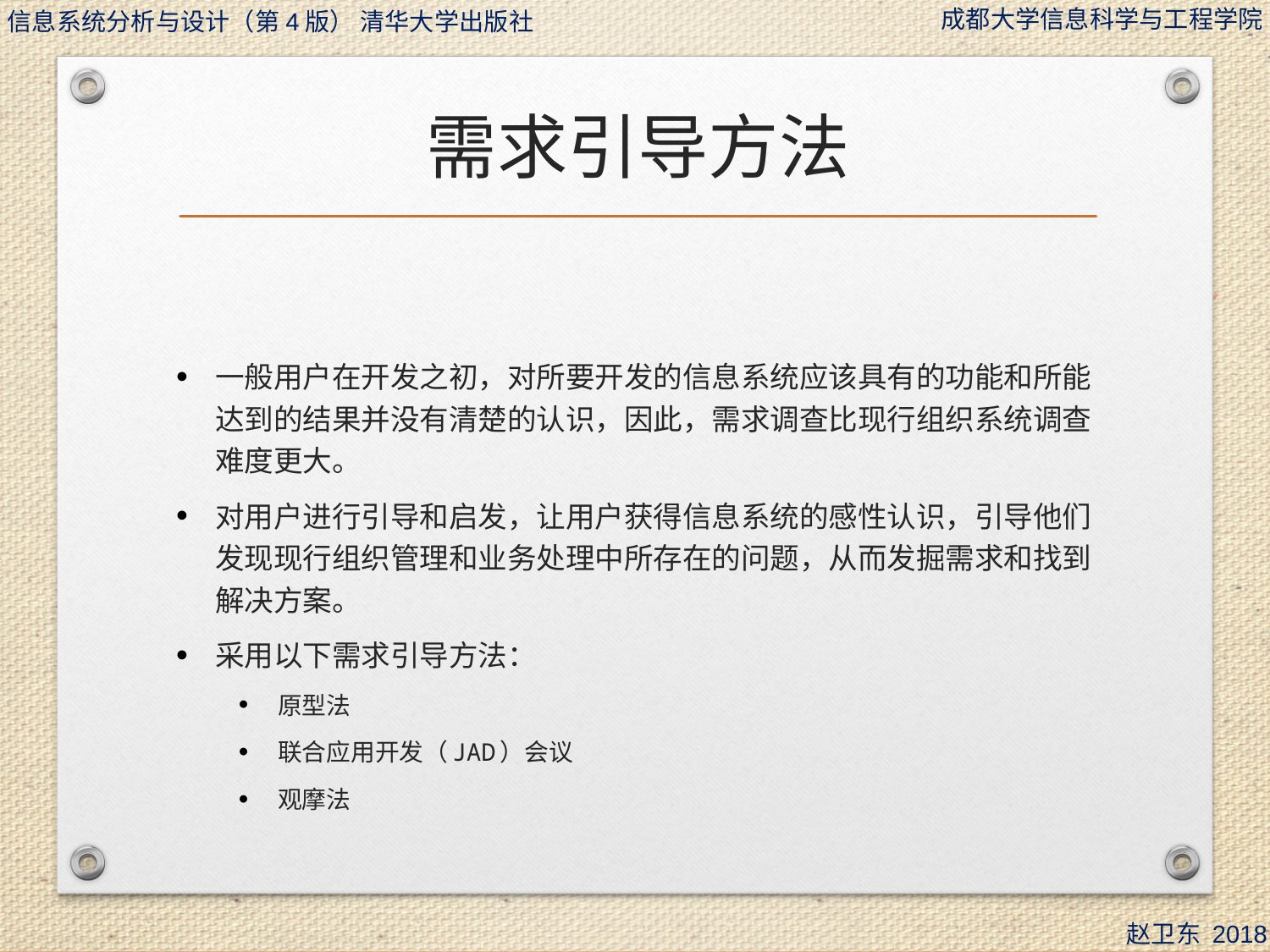

# 需求引导方法
一般用户在开发之初，对所要开发的信息系统应该具有的功能和所能达到的结果并没有清楚的认识，因此，需求调查比现行组织系统调查难度更大。
对用户进行引导和启发，让用户获得信息系统的感性认识，引导他们发现现行组织管理和业务处理中所存在的问题，从而发掘需求和找到解决方案。
采用以下需求引导方法：
原型法
联合应用开发（JAD）会议
观摩法